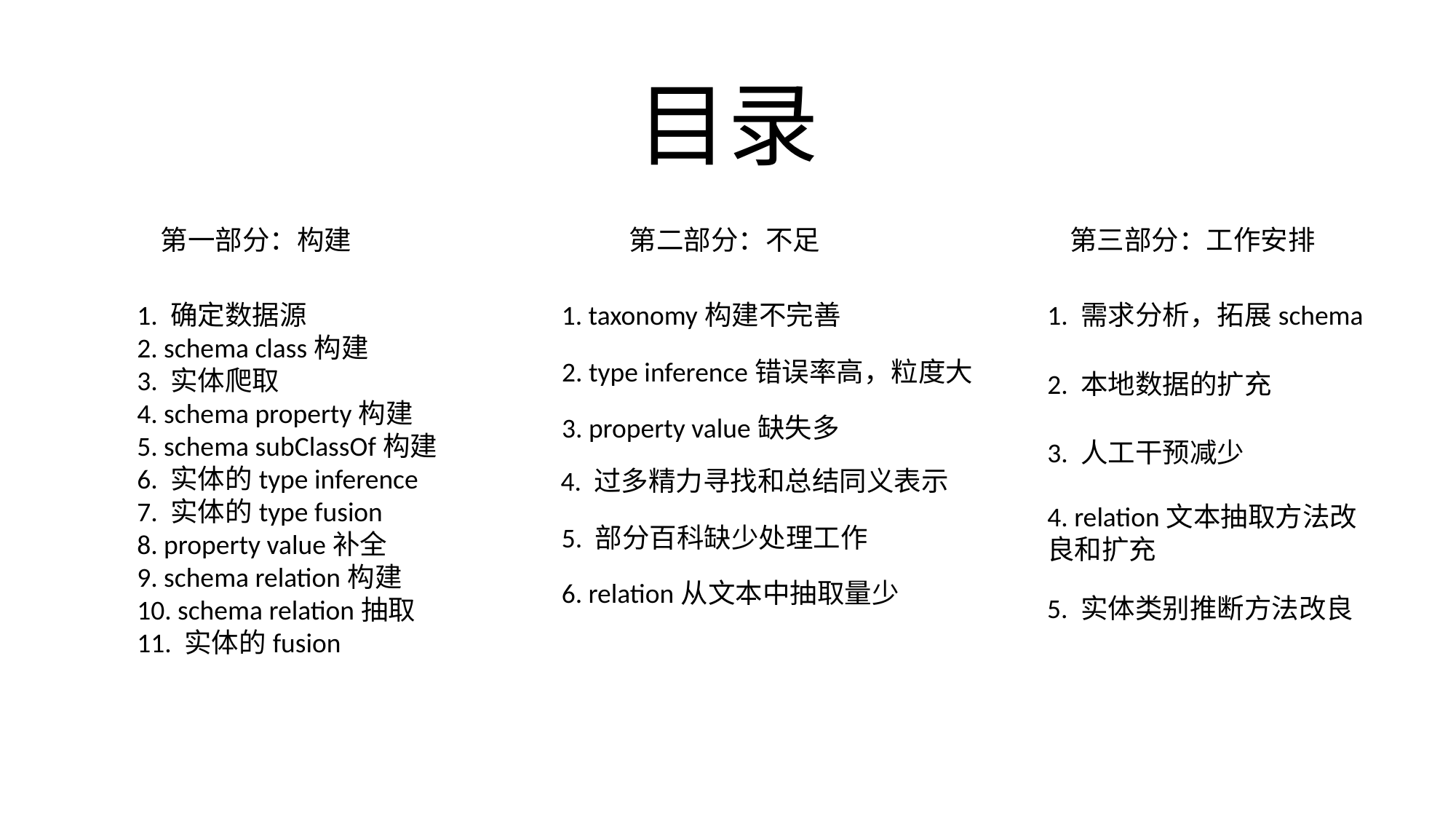

# 目录
第一部分：构建
第二部分：不足
第三部分：工作安排
1. 确定数据源
2. schema class构建
3. 实体爬取
4. schema property构建
5. schema subClassOf构建
6. 实体的type inference
7. 实体的type fusion
8. property value补全
9. schema relation构建
10. schema relation抽取
11. 实体的fusion
1. taxonomy构建不完善
1. 需求分析，拓展schema
2. type inference错误率高，粒度大
2. 本地数据的扩充
3. property value缺失多
3. 人工干预减少
4. 过多精力寻找和总结同义表示
4. relation文本抽取方法改良和扩充
5. 部分百科缺少处理工作
6. relation从文本中抽取量少
5. 实体类别推断方法改良